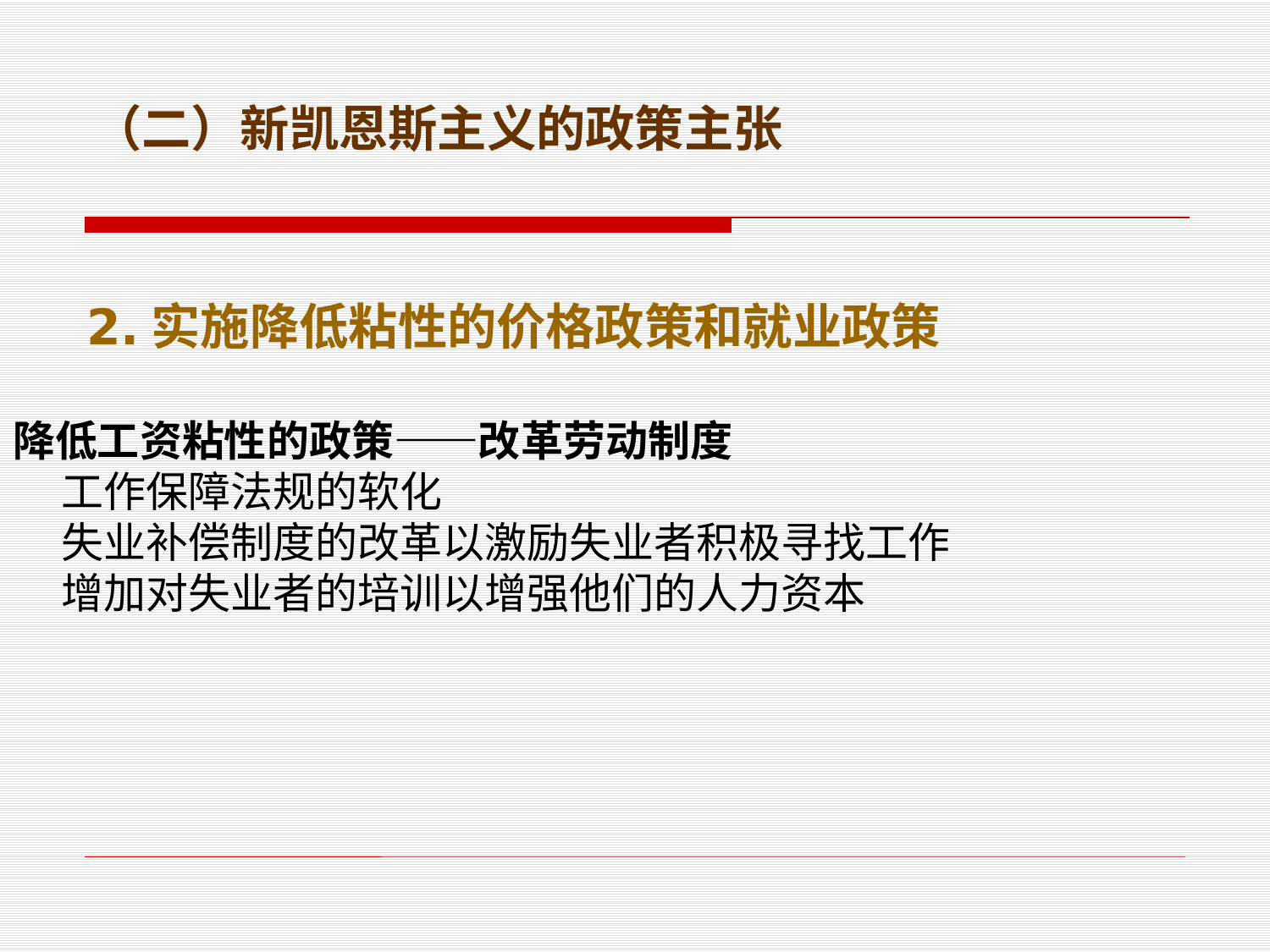

（二）新凯恩斯主义的政策主张

    2.实施降低粘性的价格政策和就业政策

降低工资粘性的政策——改革劳动制度
    工作保障法规的软化
    失业补偿制度的改革以激励失业者积极寻找工作
    增加对失业者的培训以增强他们的人力资本